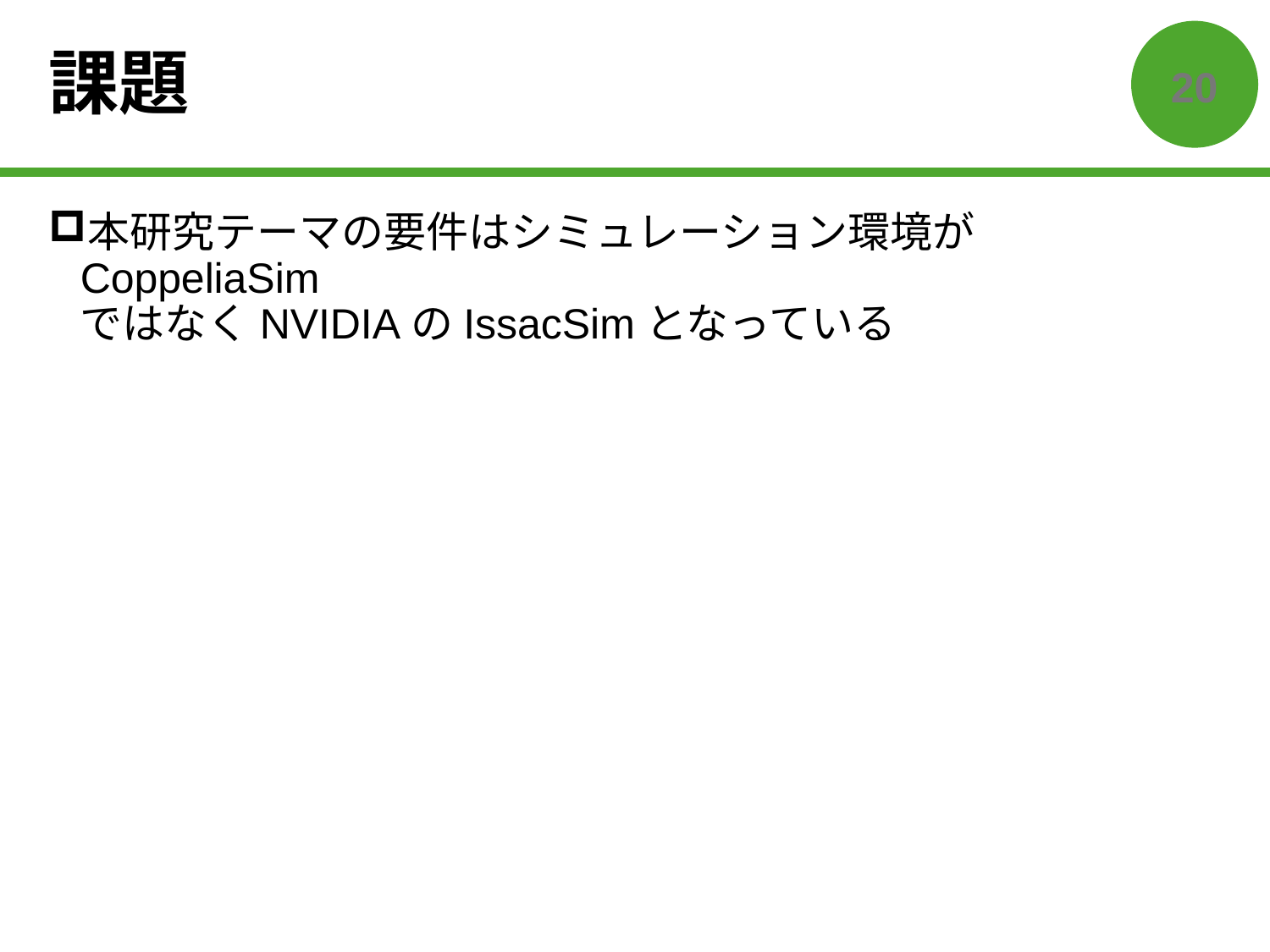

# 課題
20
本研究テーマの要件はシミュレーション環境がCoppeliaSim
ではなくNVIDIAのIssacSimとなっている